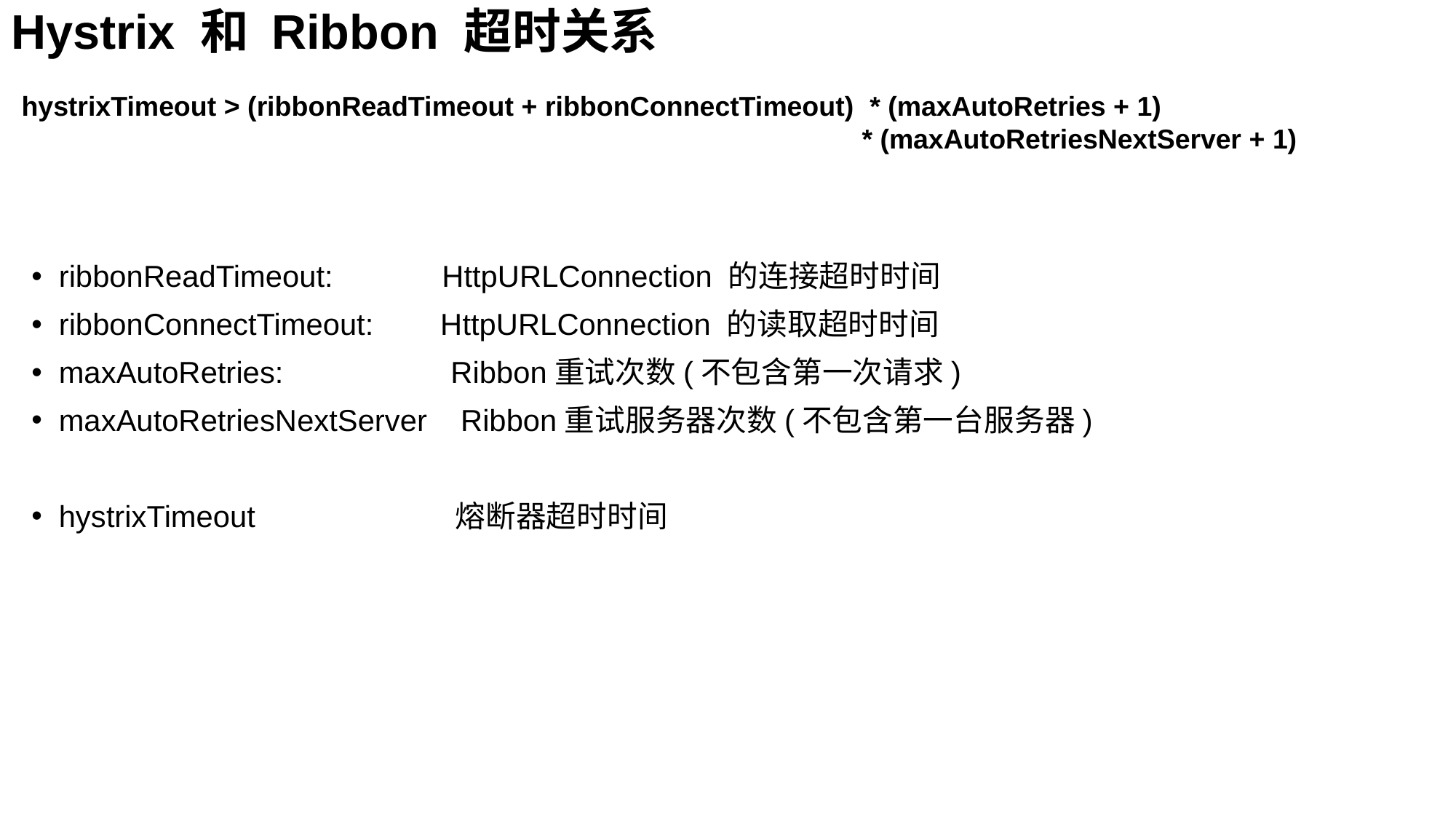

# Hystrix 和 Ribbon 超时关系
hystrixTimeout > (ribbonReadTimeout + ribbonConnectTimeout)  * (maxAutoRetries + 1)
                                                                                                              * (maxAutoRetriesNextServer + 1)
ribbonReadTimeout:             HttpURLConnection 的连接超时时间
ribbonConnectTimeout:        HttpURLConnection 的读取超时时间
maxAutoRetries:                    Ribbon重试次数(不包含第一次请求)
maxAutoRetriesNextServer    Ribbon重试服务器次数(不包含第一台服务器)

hystrixTimeout                       熔断器超时时间